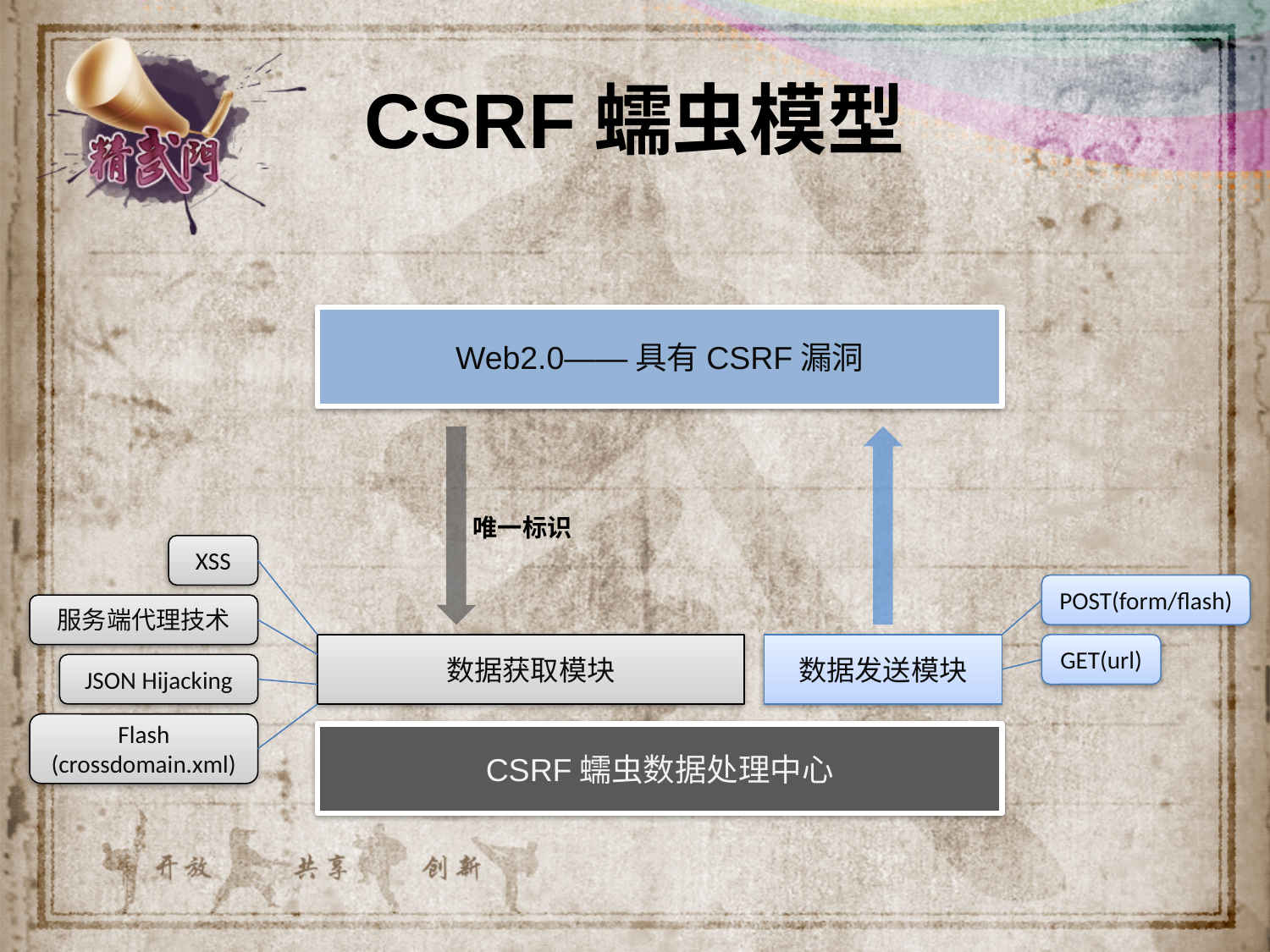

# CSRF蠕虫模型
Web2.0——具有CSRF漏洞

唯一标识
XSS
POST(form/flash)
服务端代理技术
数据获取模块
数据发送模块
GET(url)
JSON Hijacking
Flash
(crossdomain.xml)
CSRF蠕虫数据处理中心